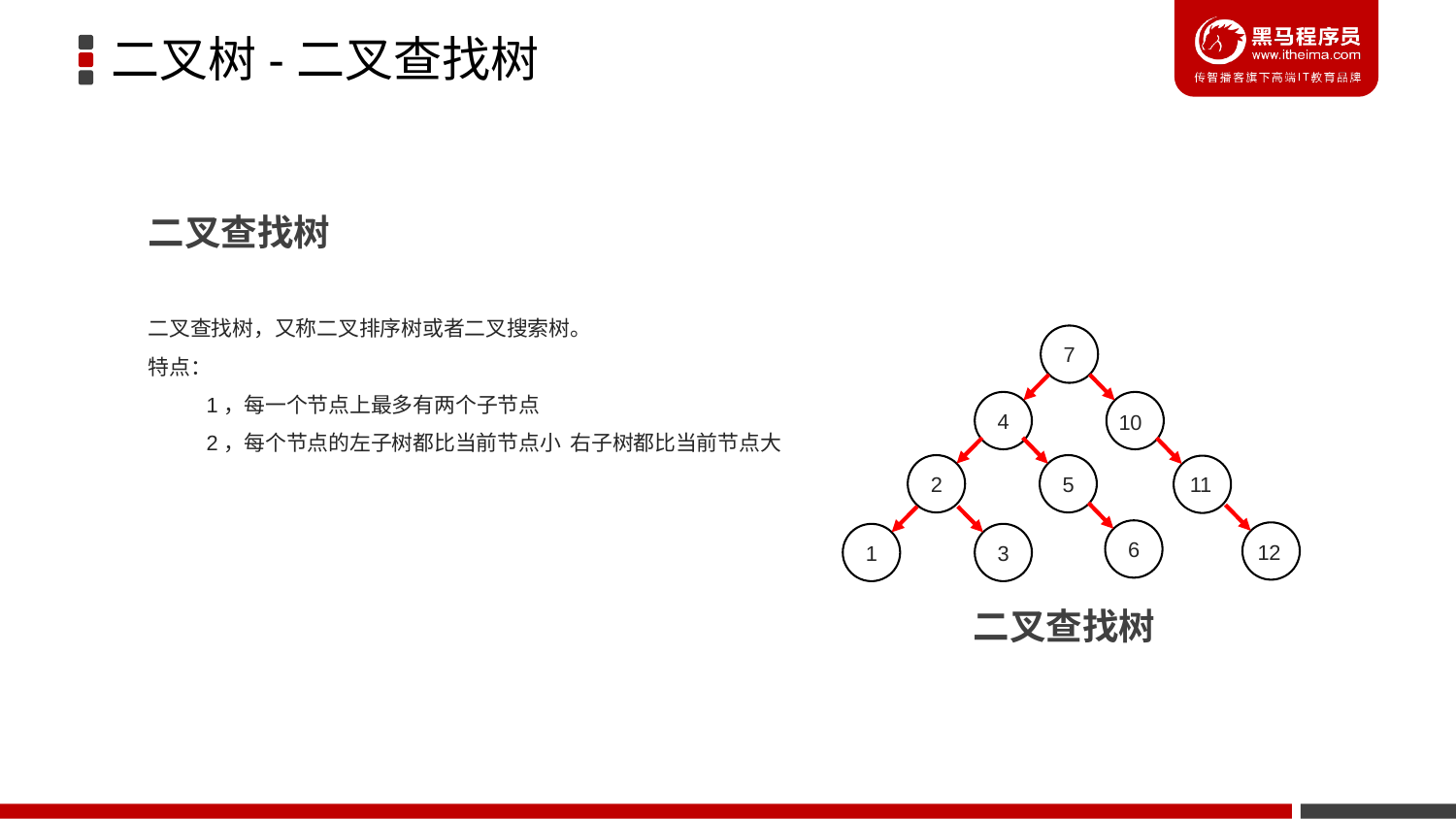

二叉树-二叉查找树
二叉查找树
二叉查找树，又称二叉排序树或者二叉搜索树。
特点：
          1，每一个节点上最多有两个子节点
          2，每个节点的左子树都比当前节点小  右子树都比当前节点大
7
4

10
2
5

11
6

1
3
12
二叉查找树